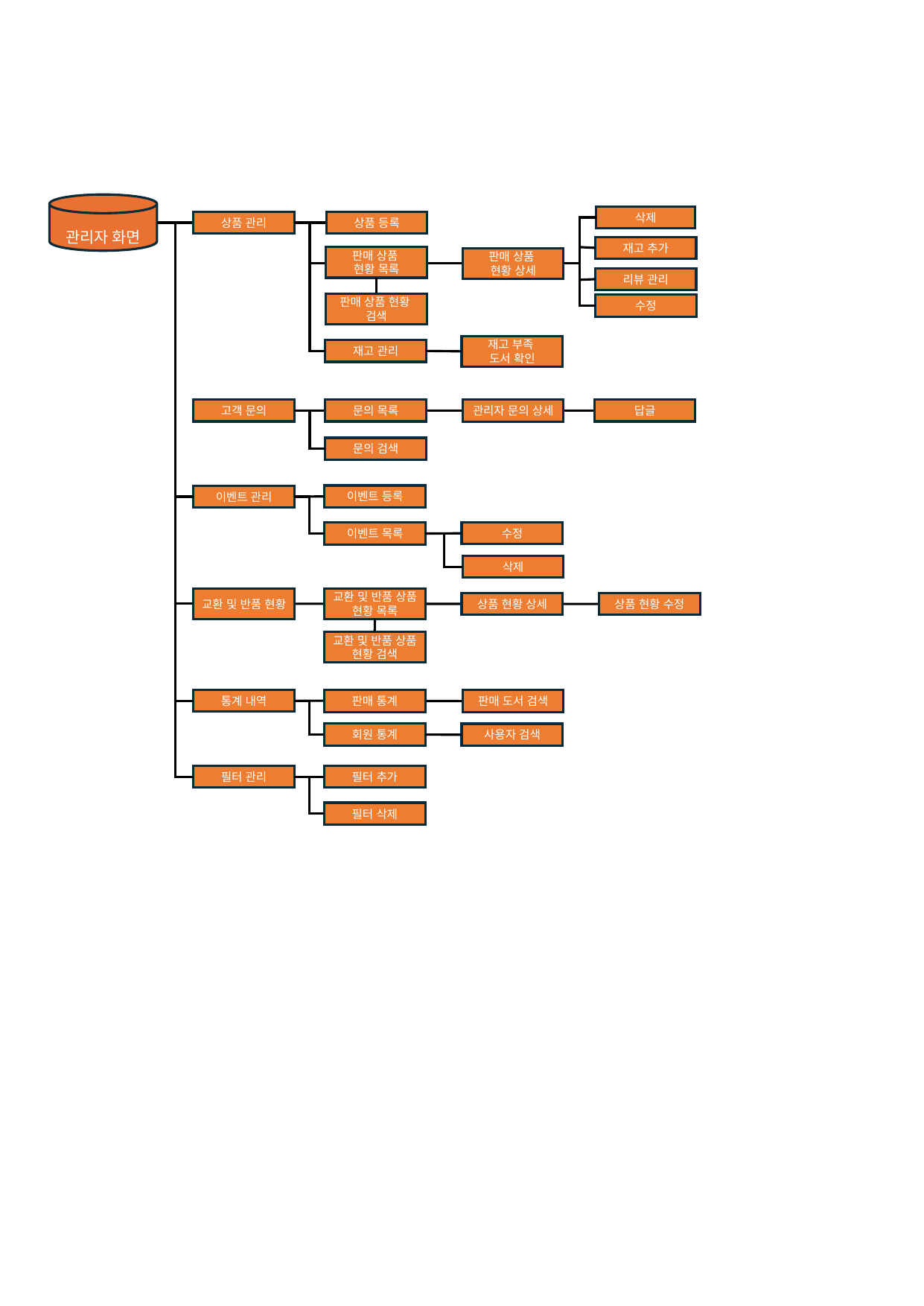

관리자 화면
삭제
상품 관리
상품 등록
재고 추가
판매 상품
현황 목록
판매 상품
현황 상세
리뷰 관리
판매 상품 현황 검색
수정
재고 부족
도서 확인​
재고 관리
고객 문의
문의 목록
답글
관리자 문의 상세
문의 검색
이벤트 등록
이벤트 관리
수정
이벤트 목록
삭제
교환 및 반품 상품 현황 목록
교환 및 반품 현황
상품 현황 상세
상품 현황 수정
교환 및 반품 상품 현황 검색
통계 내역
판매 통계
판매 도서 검색
회원 통계
사용자 검색
필터 관리
필터 추가
필터 삭제